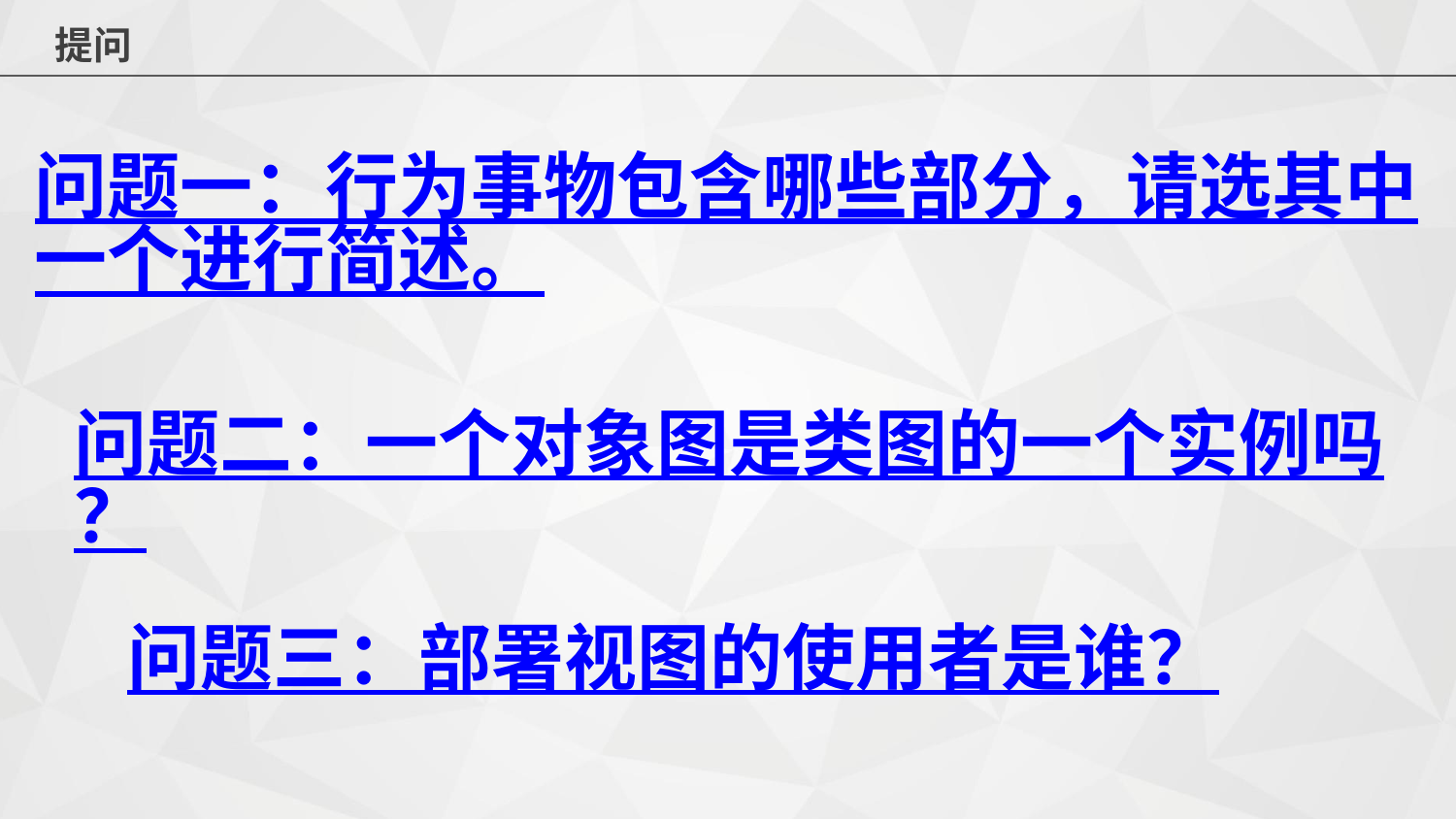

提问
问题一：行为事物包含哪些部分，请选其中一个进行简述。
问题二：一个对象图是类图的一个实例吗？
问题三：部署视图的使用者是谁？